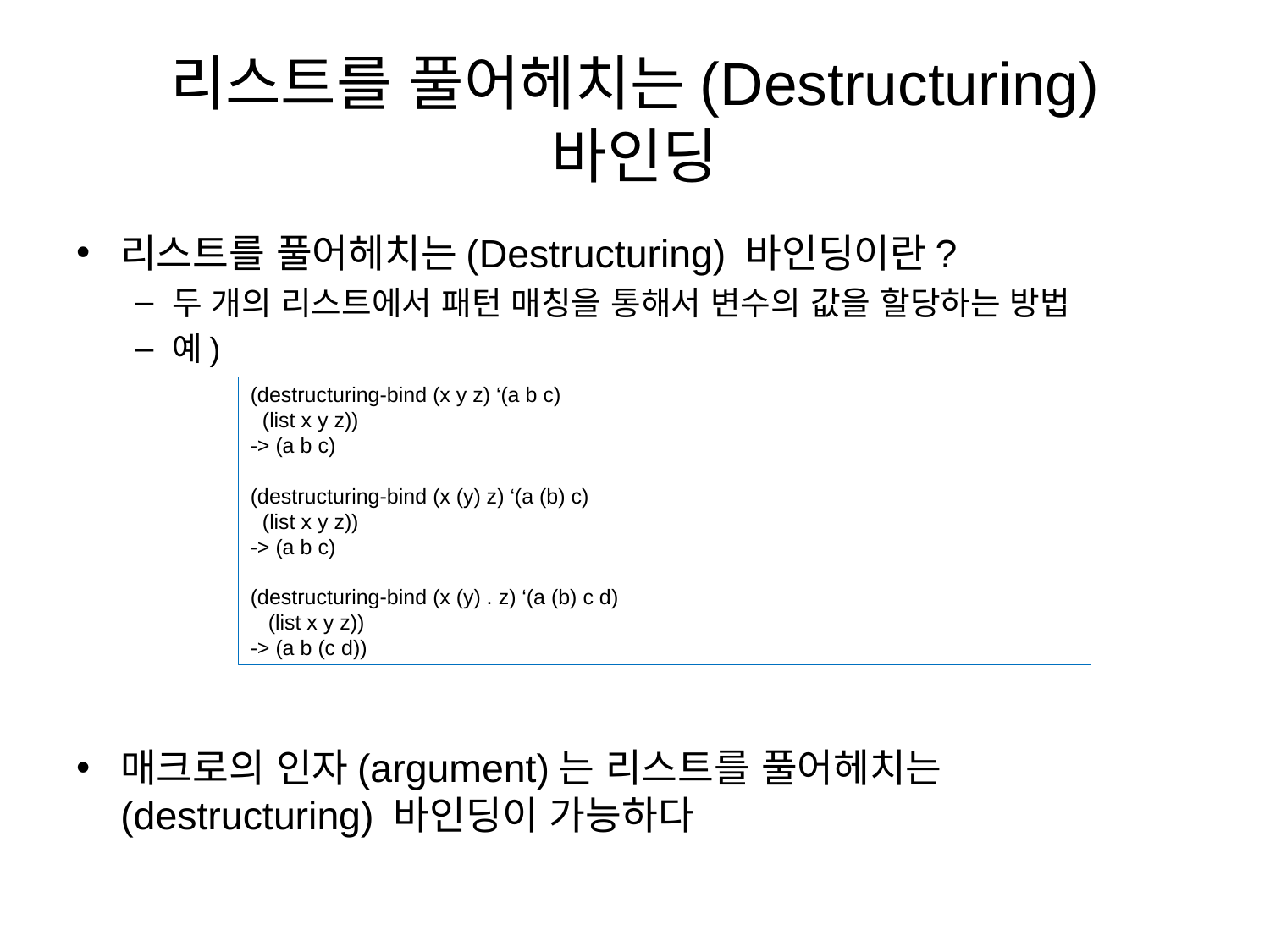

# 리스트를 풀어헤치는(Destructuring) 바인딩
리스트를 풀어헤치는(Destructuring) 바인딩이란?
두 개의 리스트에서 패턴 매칭을 통해서 변수의 값을 할당하는 방법
예)

매크로의 인자(argument)는 리스트를 풀어헤치는 (destructuring) 바인딩이 가능하다

(destructuring-bind (x y z) ‘(a b c)
  (list x y z))
-> (a b c)

(destructuring-bind (x (y) z) ‘(a (b) c)
  (list x y z))
-> (a b c)

(destructuring-bind (x (y) . z) ‘(a (b) c d)
   (list x y z))
-> (a b (c d))